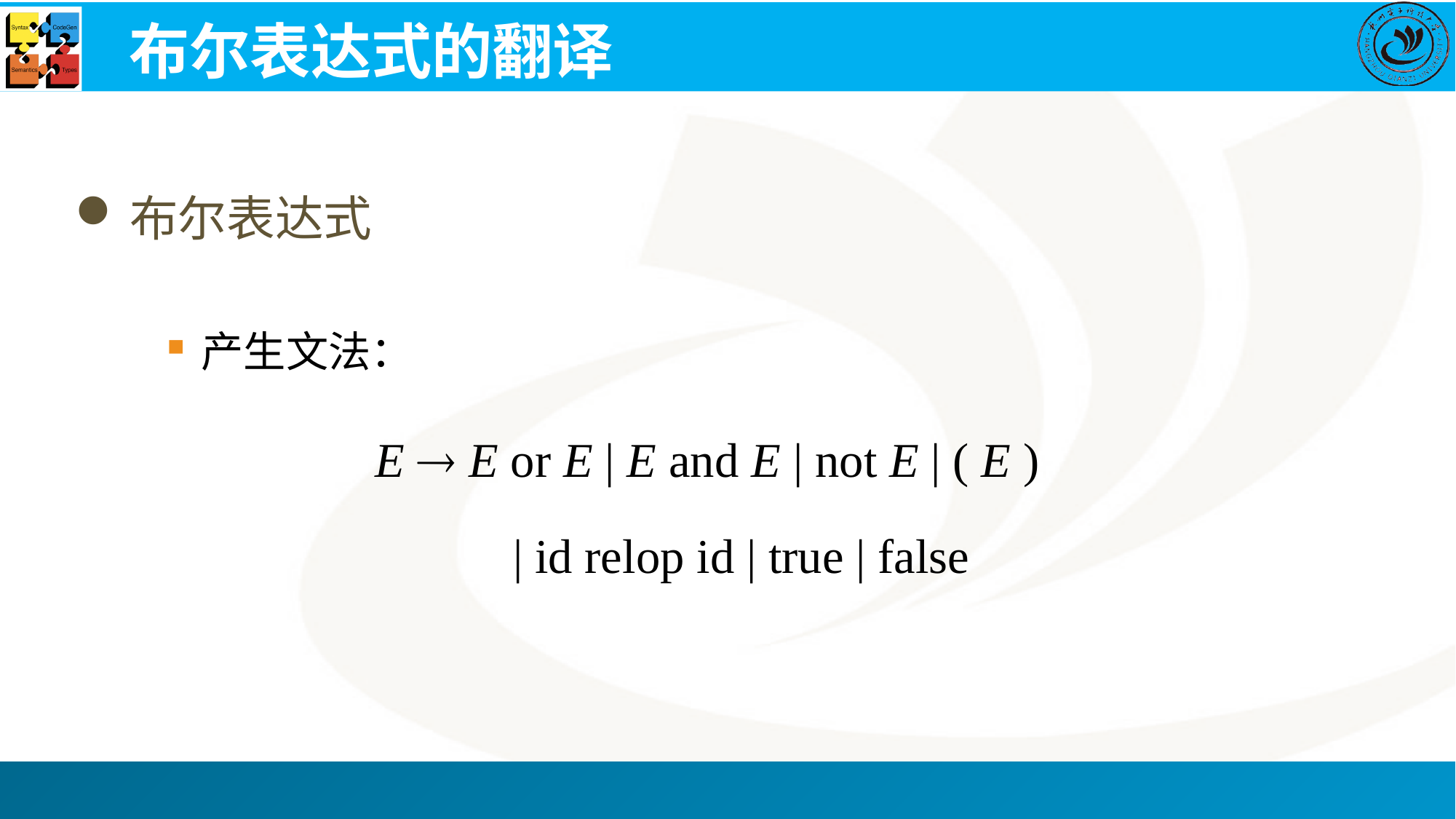

# 布尔表达式的翻译
布尔表达式
产生文法：
        E → E or E | E and E | not E | ( E )
		       | id relop id | true | false
52